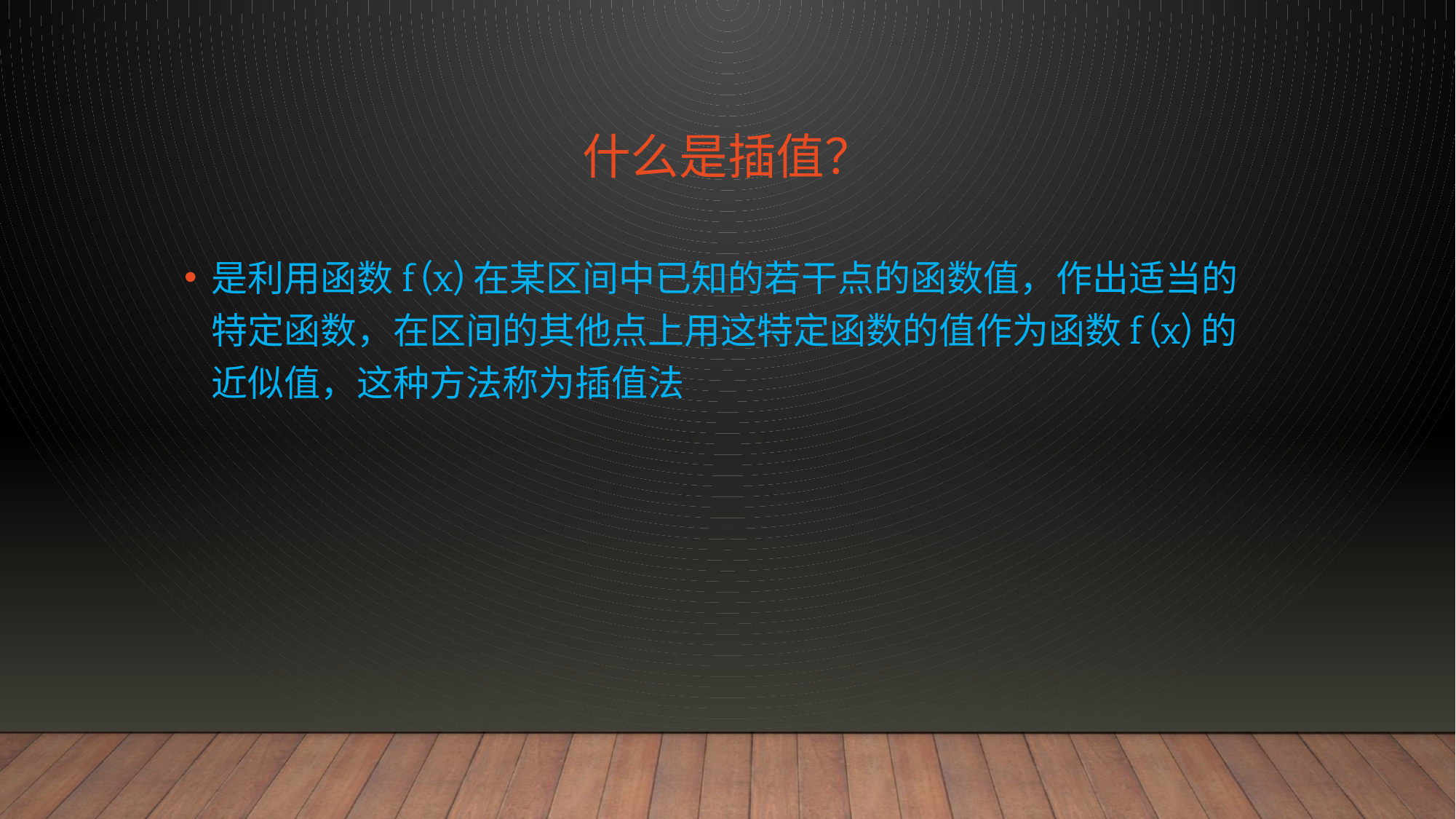

# 什么是插值？
是利用函数f (x)在某区间中已知的若干点的函数值，作出适当的特定函数，在区间的其他点上用这特定函数的值作为函数f (x)的近似值，这种方法称为插值法